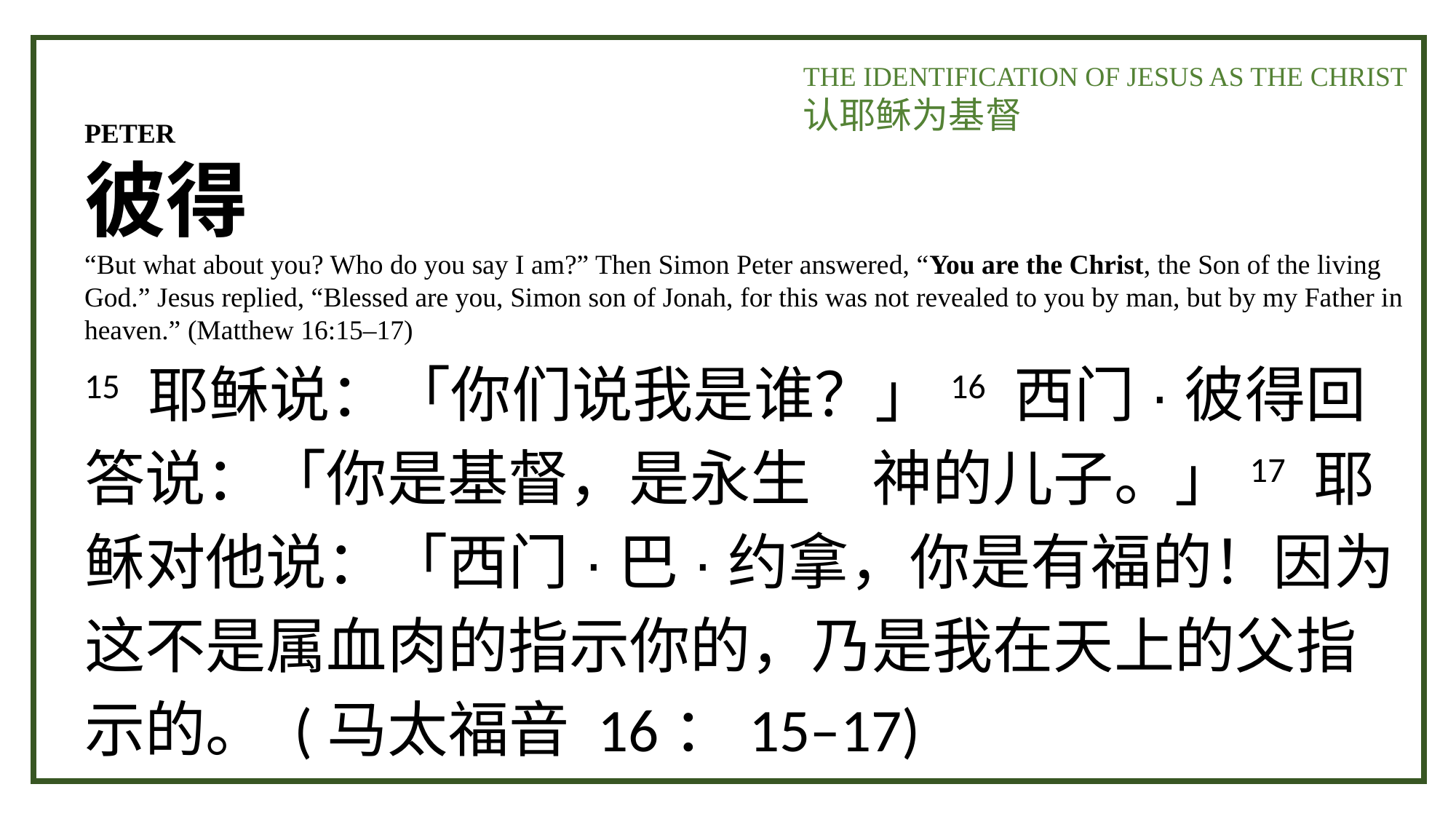

THE IDENTIFICATION OF JESUS AS THE CHRIST
认耶稣为基督
PETER
彼得
“But what about you? Who do you say I am?” Then Simon Peter answered, “You are the Christ, the Son of the living God.” Jesus replied, “Blessed are you, Simon son of Jonah, for this was not revealed to you by man, but by my Father in heaven.” (Matthew 16:15–17)
15 耶稣说：「你们说我是谁？」16 西门·彼得回答说：「你是基督，是永生　神的儿子。」17 耶稣对他说：「西门·巴·约拿，你是有福的！因为这不是属血肉的指示你的，乃是我在天上的父指示的。 (马太福音 16：15–17)